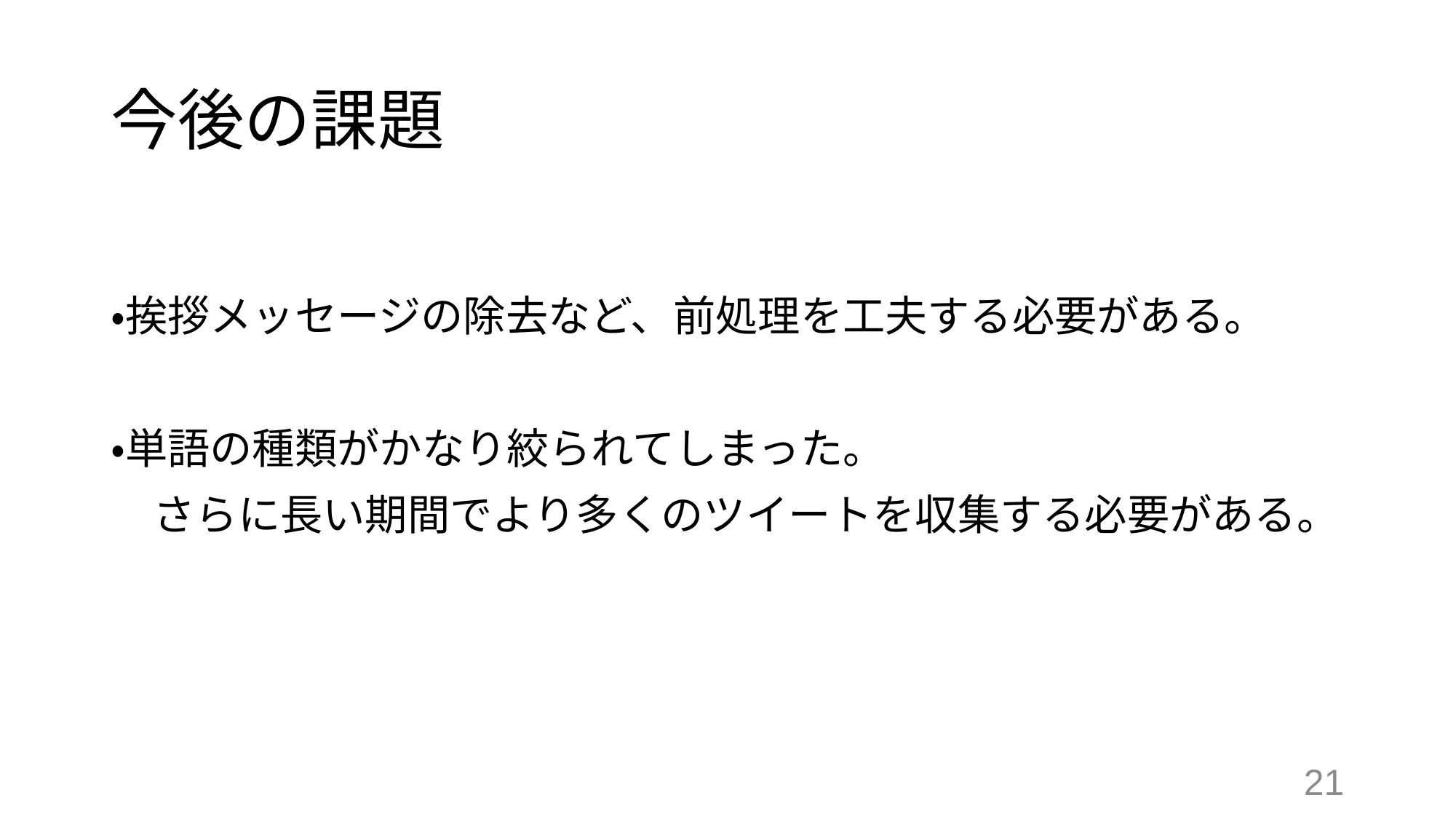

# 今後の課題

・挨拶メッセージの除去など、前処理を工夫する必要がある。

・単語の種類がかなり絞られてしまった。
　さらに長い期間でより多くのツイートを収集する必要がある。
21